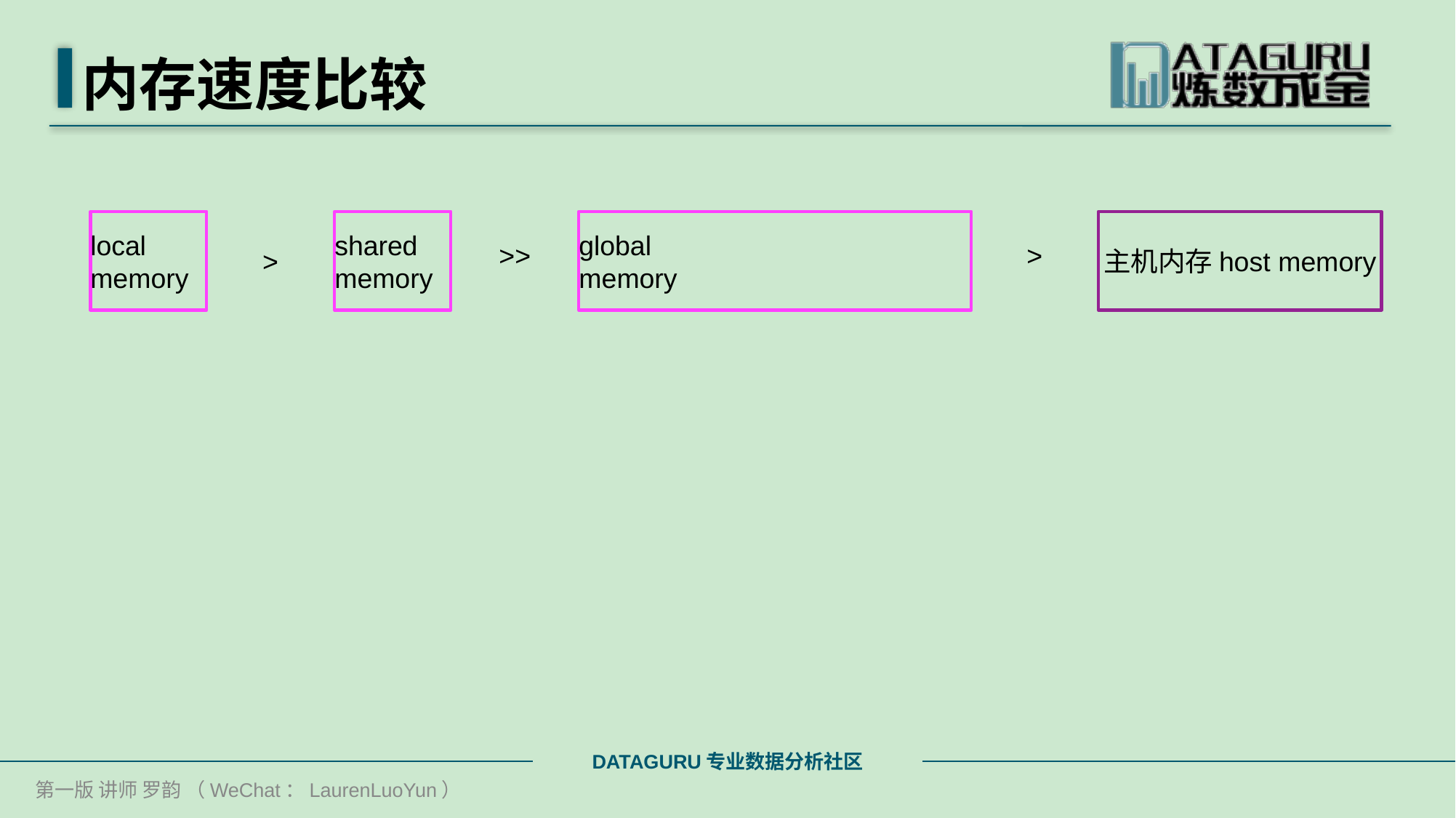

# 内存速度比较
local memory
shared memory
global
memory
主机内存host memory
>
>>
>